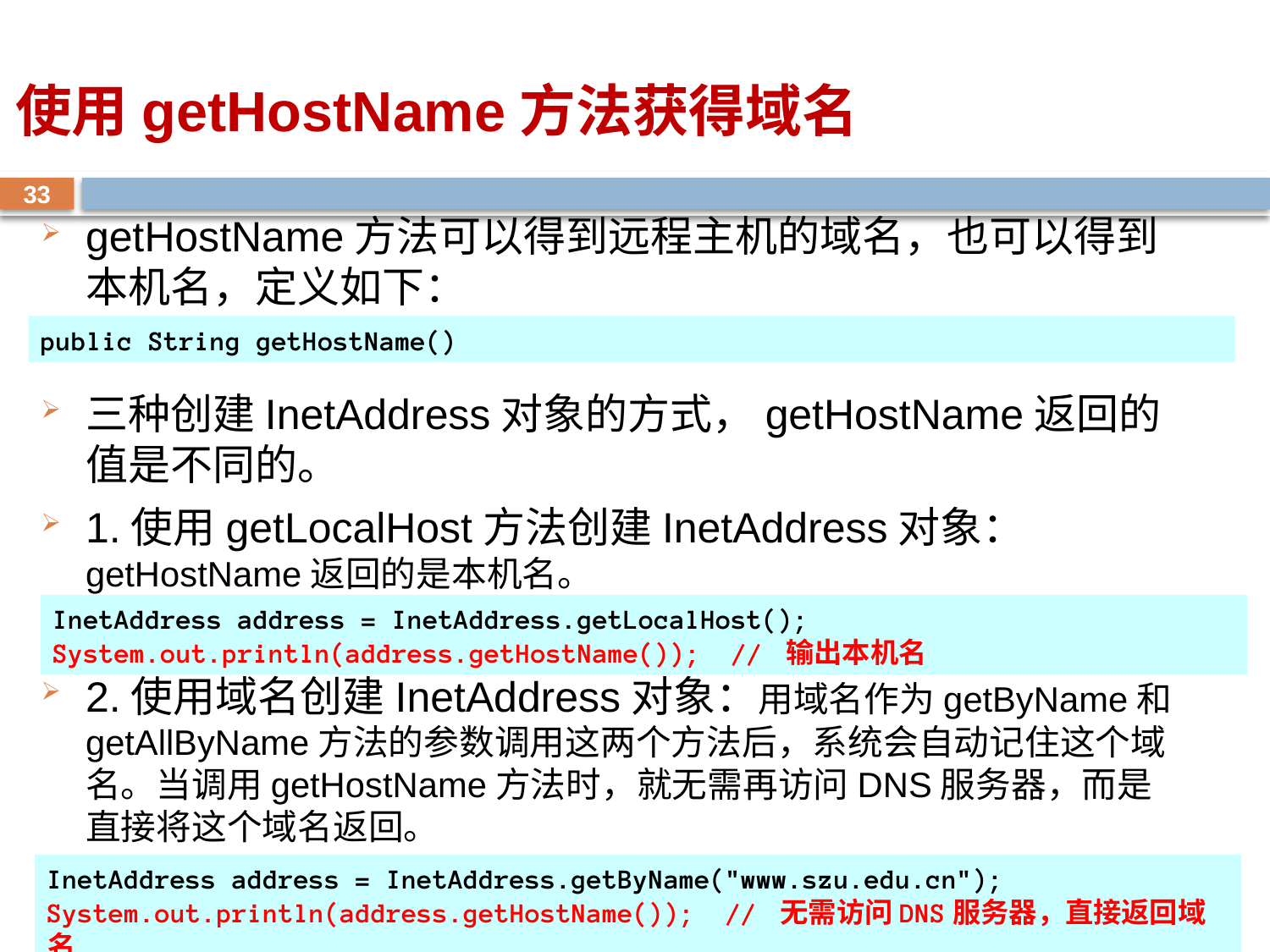

# 使用getHostName方法获得域名
33
getHostName方法可以得到远程主机的域名，也可以得到本机名，定义如下：

三种创建InetAddress对象的方式，getHostName返回的值是不同的。
1.使用getLocalHost方法创建InetAddress对象：getHostName返回的是本机名。

2.使用域名创建InetAddress对象：用域名作为getByName和getAllByName方法的参数调用这两个方法后，系统会自动记住这个域名。当调用getHostName方法时，就无需再访问DNS服务器，而是直接将这个域名返回。

public String getHostName()
InetAddress address = InetAddress.getLocalHost();
System.out.println(address.getHostName());  // 输出本机名
InetAddress address = InetAddress.getByName("www.szu.edu.cn");
System.out.println(address.getHostName());  // 无需访问DNS服务器，直接返回域名